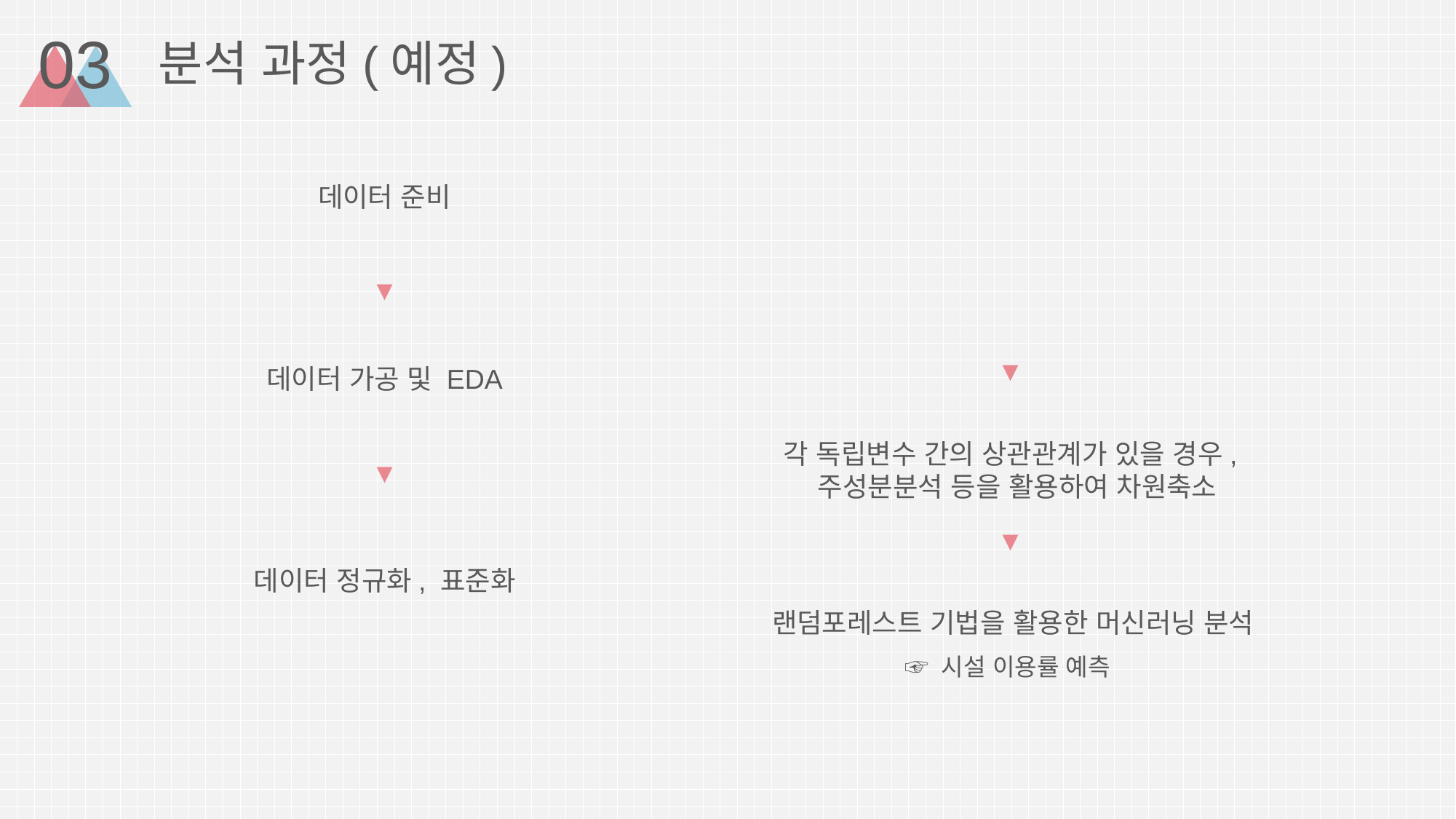

03
분석 과정(예정)

데이터 준비
▼
▼
데이터 가공 및 EDA
각 독립변수 간의 상관관계가 있을 경우,
 주성분분석 등을 활용하여 차원축소
▼
▼
데이터 정규화, 표준화
랜덤포레스트 기법을 활용한 머신러닝 분석
☞ 시설 이용률 예측